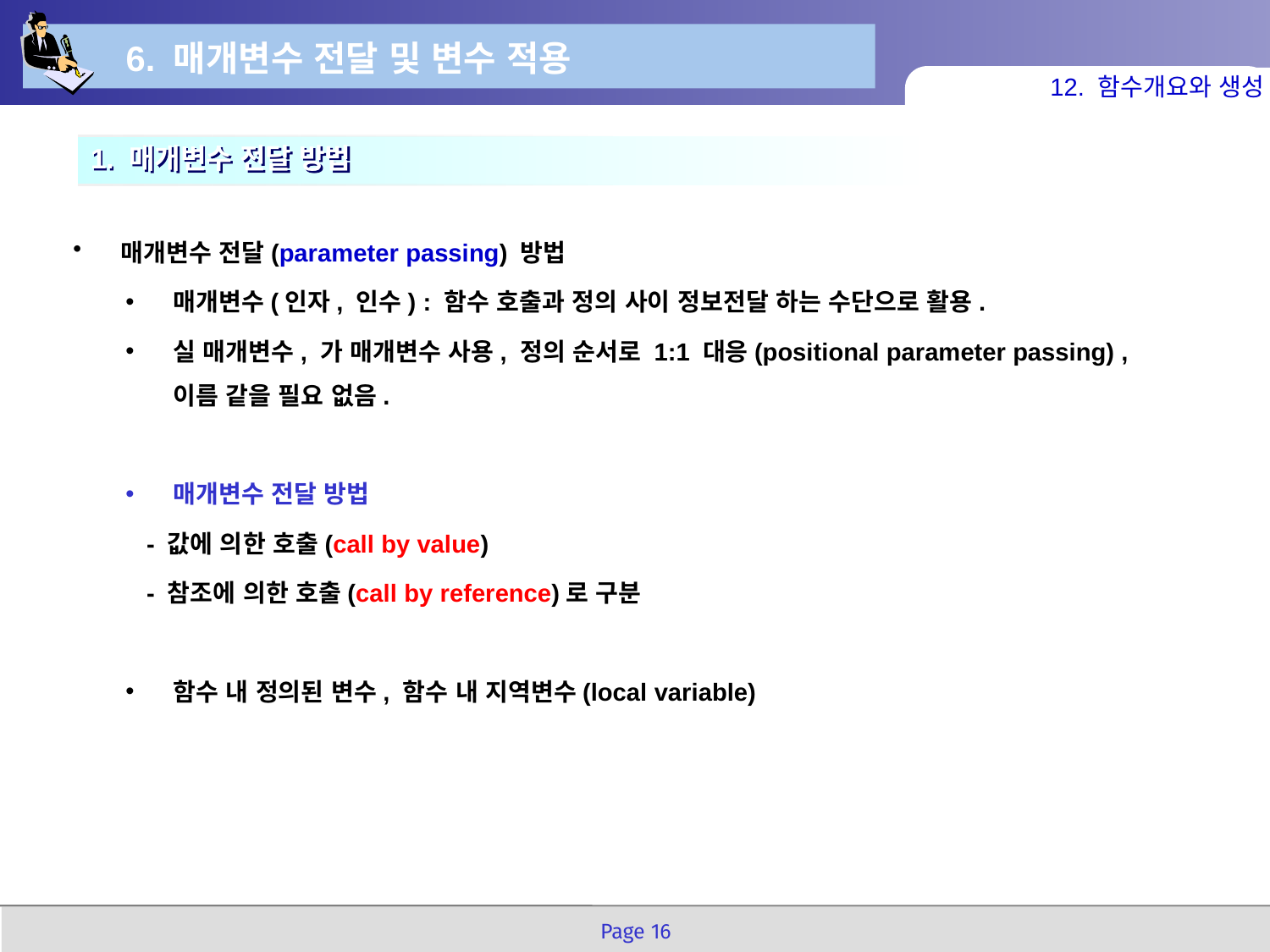

6. 매개변수 전달 및 변수 적용
12. 함수개요와 생성
1. 매개변수 전달 방법

매개변수 전달(parameter passing) 방법
매개변수(인자, 인수) : 함수 호출과 정의 사이 정보전달 하는 수단으로 활용.
실 매개변수, 가 매개변수 사용, 정의 순서로 1:1 대응(positional parameter passing) , 이름 같을 필요 없음.

매개변수 전달 방법
   - 값에 의한 호출(call by value)
   - 참조에 의한 호출(call by reference)로 구분

함수 내 정의된 변수, 함수 내 지역변수(local variable)

Page 16